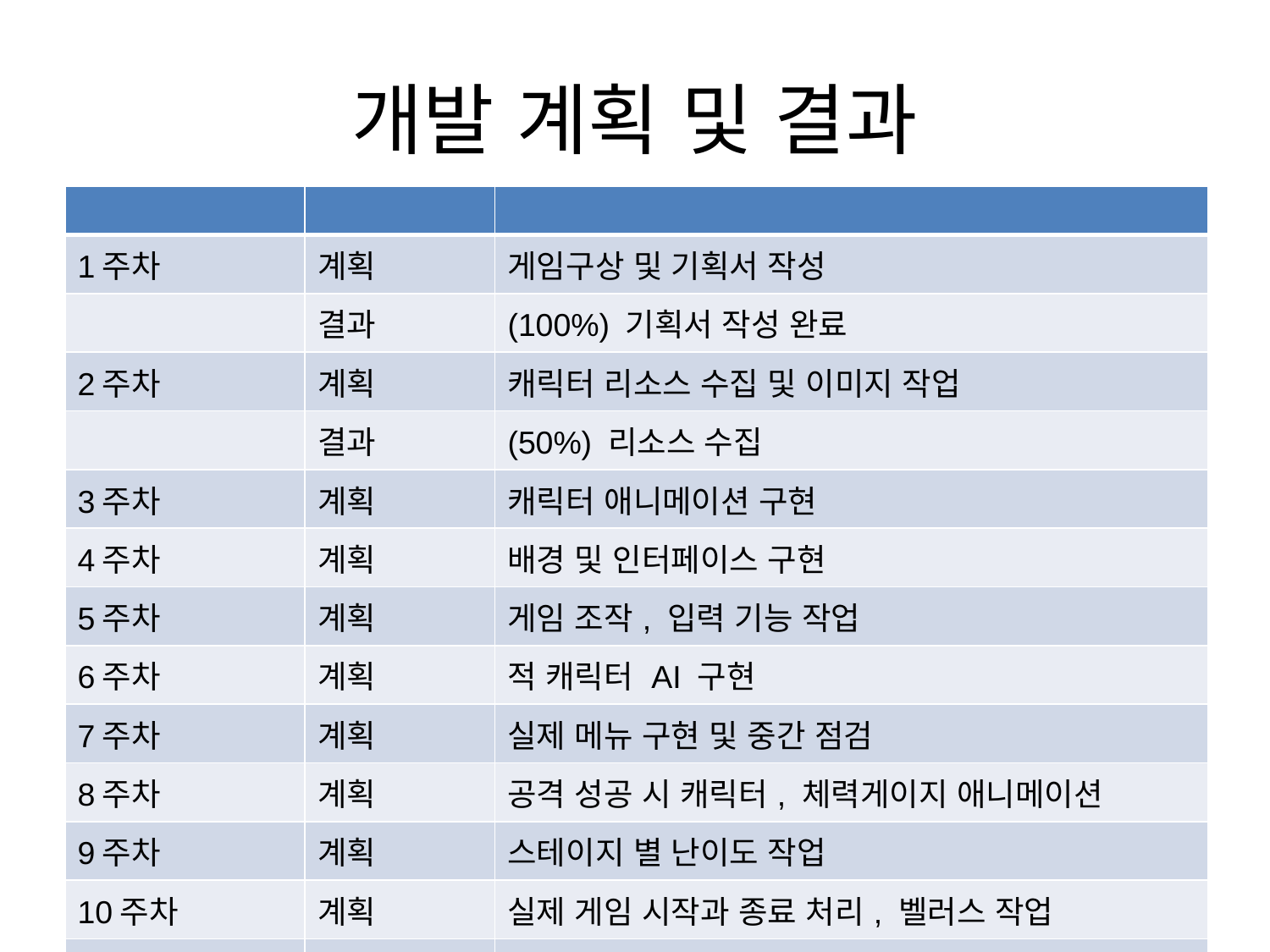

# 개발 계획 및 결과
|  |  |  |
| --- | --- | --- |
| 1주차 | 계획 | 게임구상 및 기획서 작성 |
|  | 결과 | (100%) 기획서 작성 완료 |
| 2주차 | 계획 | 캐릭터 리소스 수집 및 이미지 작업 |
|  | 결과 | (50%) 리소스 수집 |
| 3주차 | 계획 | 캐릭터 애니메이션 구현 |
| 4주차 | 계획 | 배경 및 인터페이스 구현 |
| 5주차 | 계획 | 게임 조작, 입력 기능 작업 |
| 6주차 | 계획 | 적 캐릭터 AI 구현 |
| 7주차 | 계획 | 실제 메뉴 구현 및 중간 점검 |
| 8주차 | 계획 | 공격 성공 시 캐릭터, 체력게이지 애니메이션 |
| 9주차 | 계획 | 스테이지 별 난이도 작업 |
| 10주차 | 계획 | 실제 게임 시작과 종료 처리, 벨러스 작업 |
| 11주차 | 계획 | 마무리 작업 및 최종 점검 |